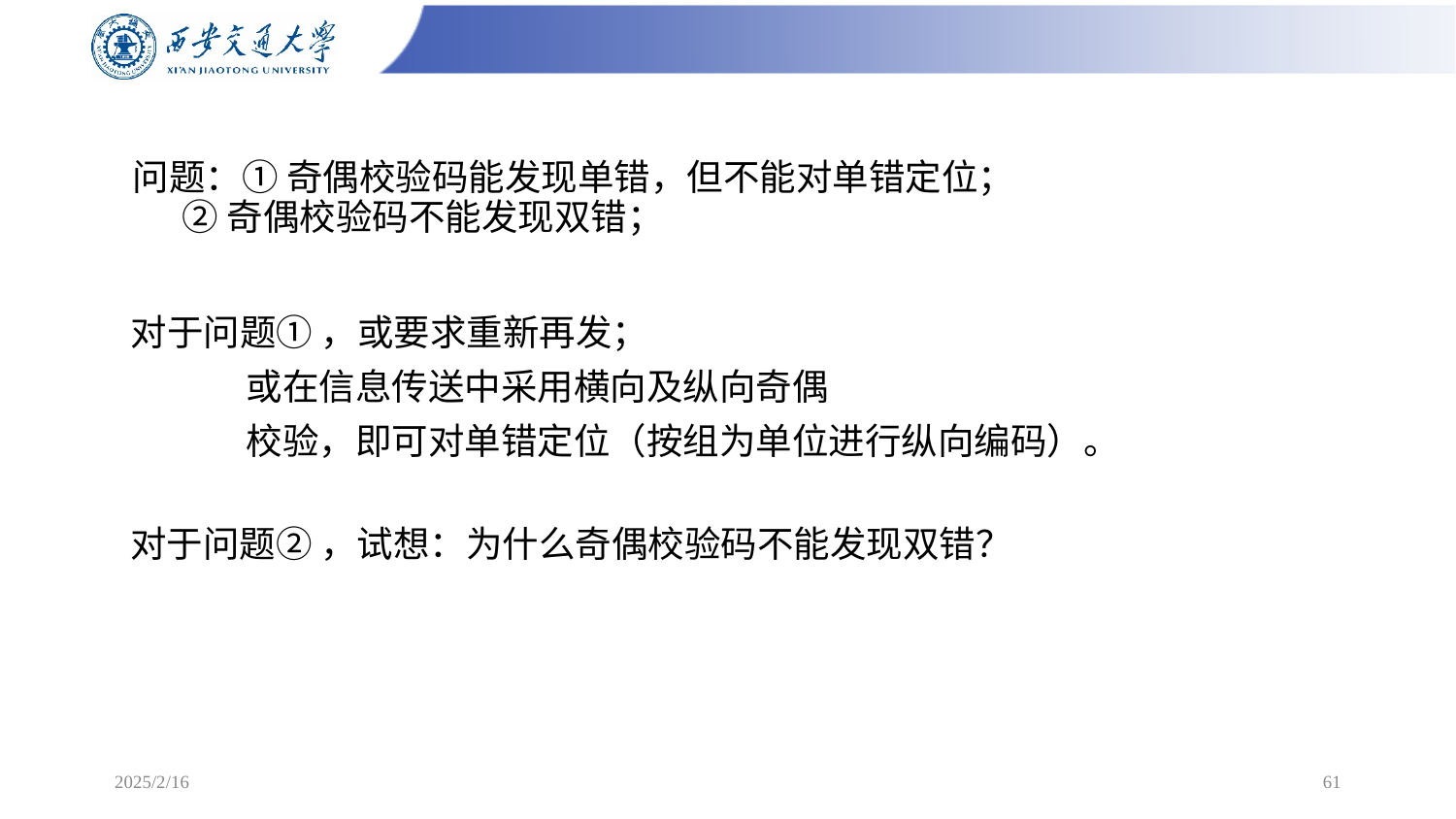

# 问题：① 奇偶校验码能发现单错，但不能对单错定位； ② 奇偶校验码不能发现双错；
对于问题① ，或要求重新再发；
             或在信息传送中采用横向及纵向奇偶
             校验，即可对单错定位（按组为单位进行纵向编码）。
对于问题② ，试想：为什么奇偶校验码不能发现双错？
2025/2/16
61